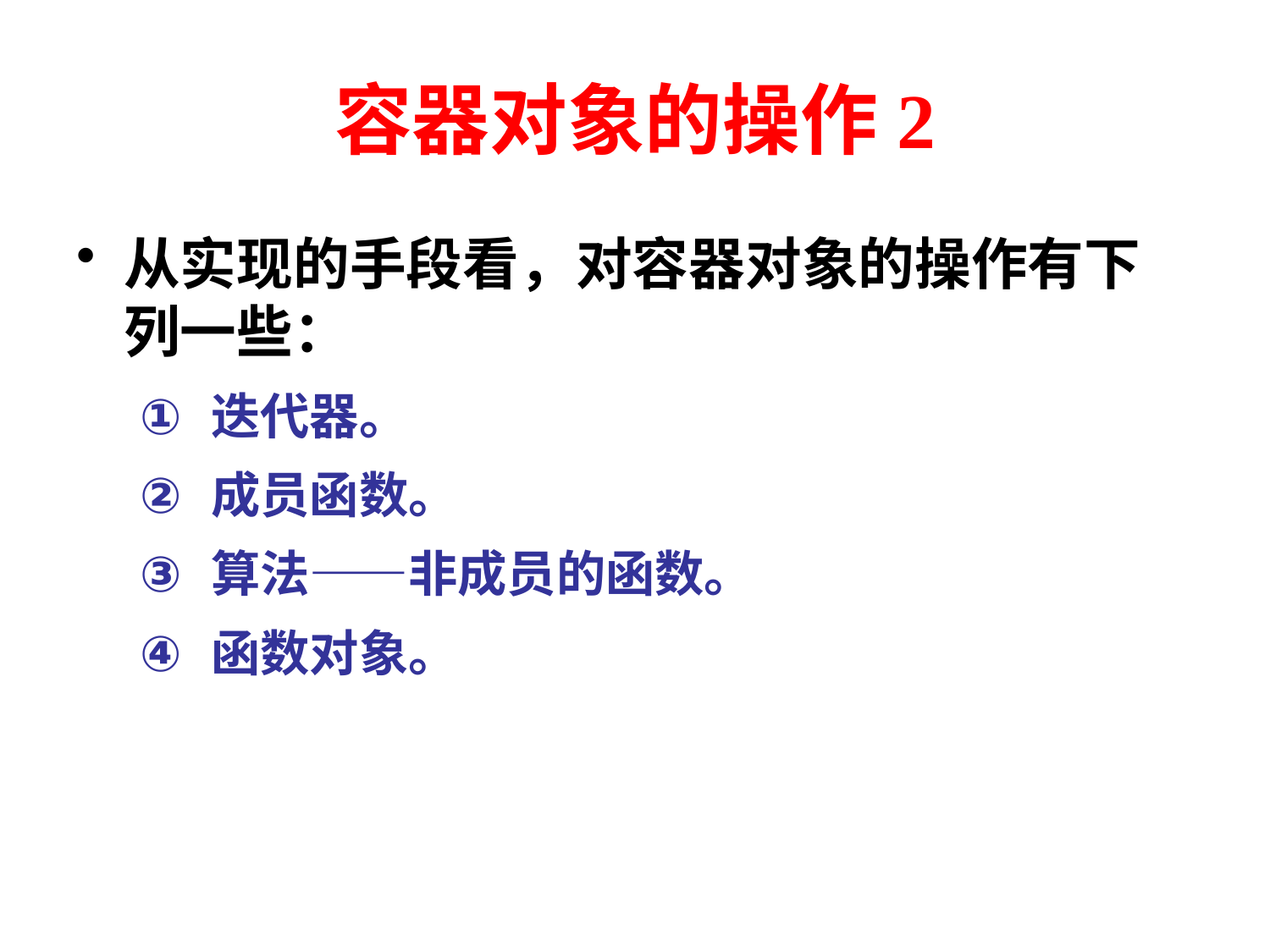

# 容器对象的操作2
从实现的手段看，对容器对象的操作有下列一些：
迭代器。
成员函数。
算法——非成员的函数。
函数对象。